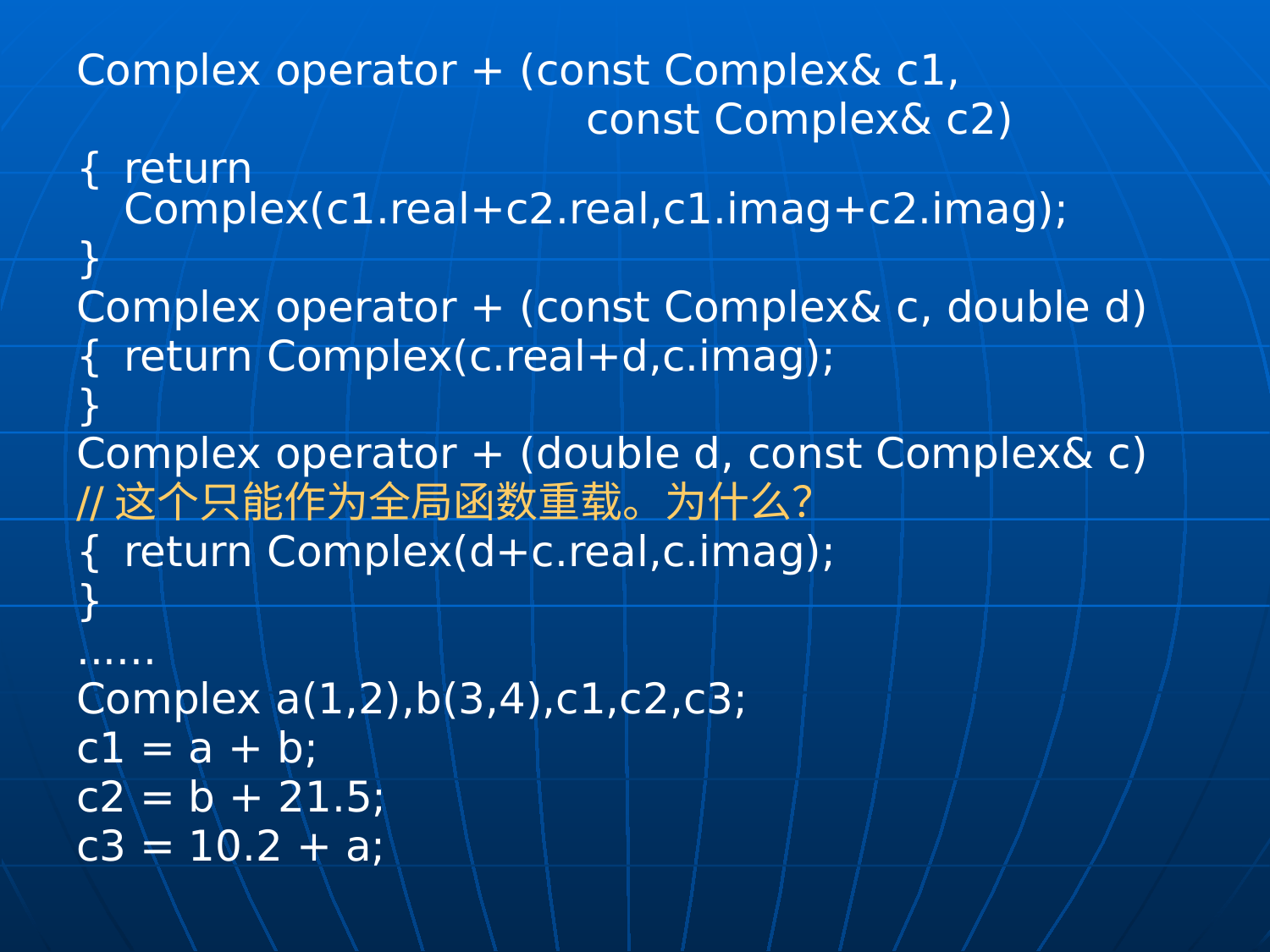

Complex operator + (const Complex& c1,
				      const Complex& c2)
{	return Complex(c1.real+c2.real,c1.imag+c2.imag);
}
Complex operator + (const Complex& c, double d)
{	return Complex(c.real+d,c.imag);
}
Complex operator + (double d, const Complex& c)
//这个只能作为全局函数重载。为什么？
{	return Complex(d+c.real,c.imag);
}
......
Complex a(1,2),b(3,4),c1,c2,c3;
c1 = a + b;
c2 = b + 21.5;
c3 = 10.2 + a;